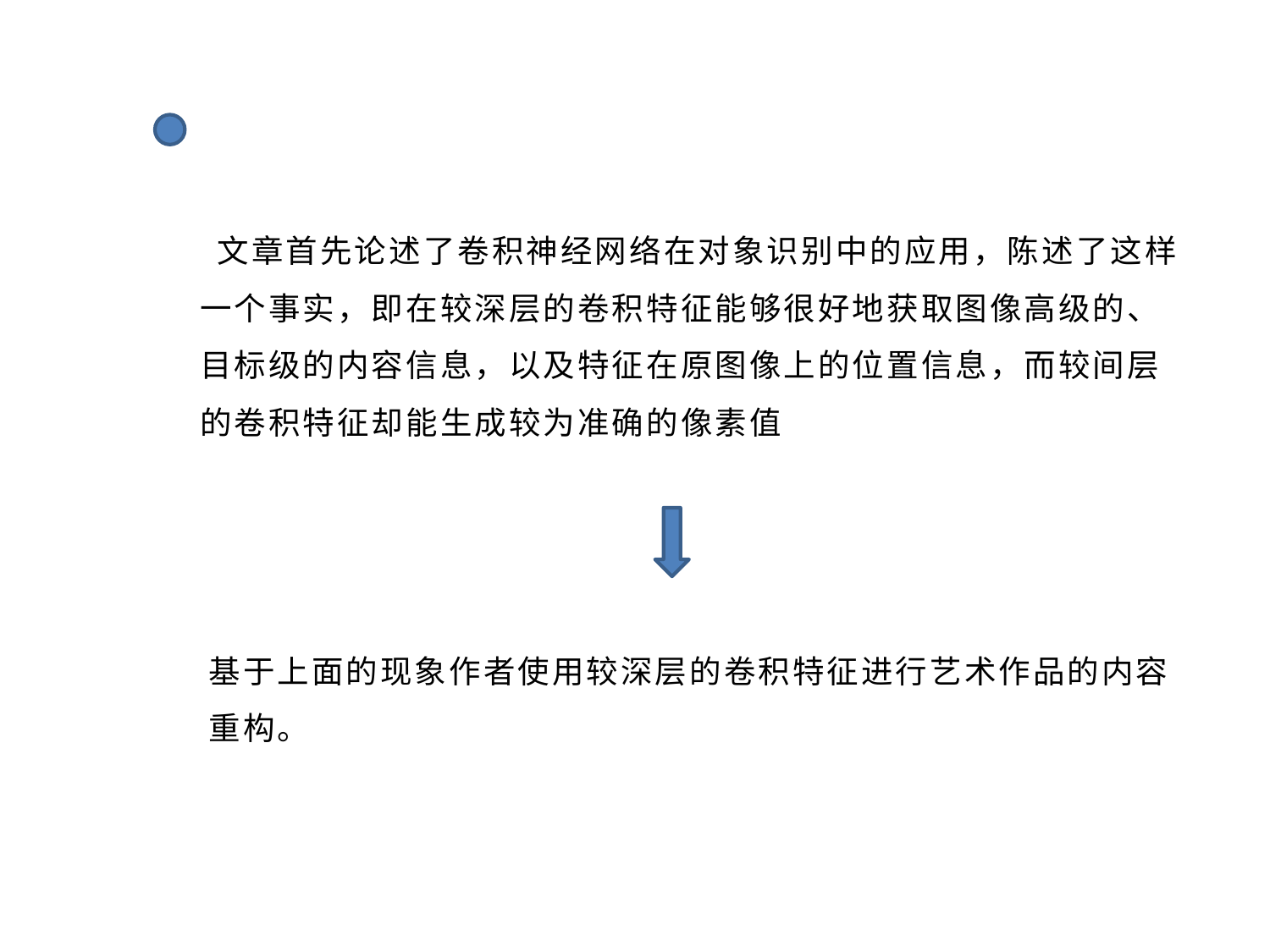

文章首先论述了卷积神经网络在对象识别中的应用，陈述了这样
一个事实，即在较深层的卷积特征能够很好地获取图像高级的、
目标级的内容信息，以及特征在原图像上的位置信息，而较间层
的卷积特征却能生成较为准确的像素值

基于上面的现象作者使用较深层的卷积特征进行艺术作品的内容
重构。